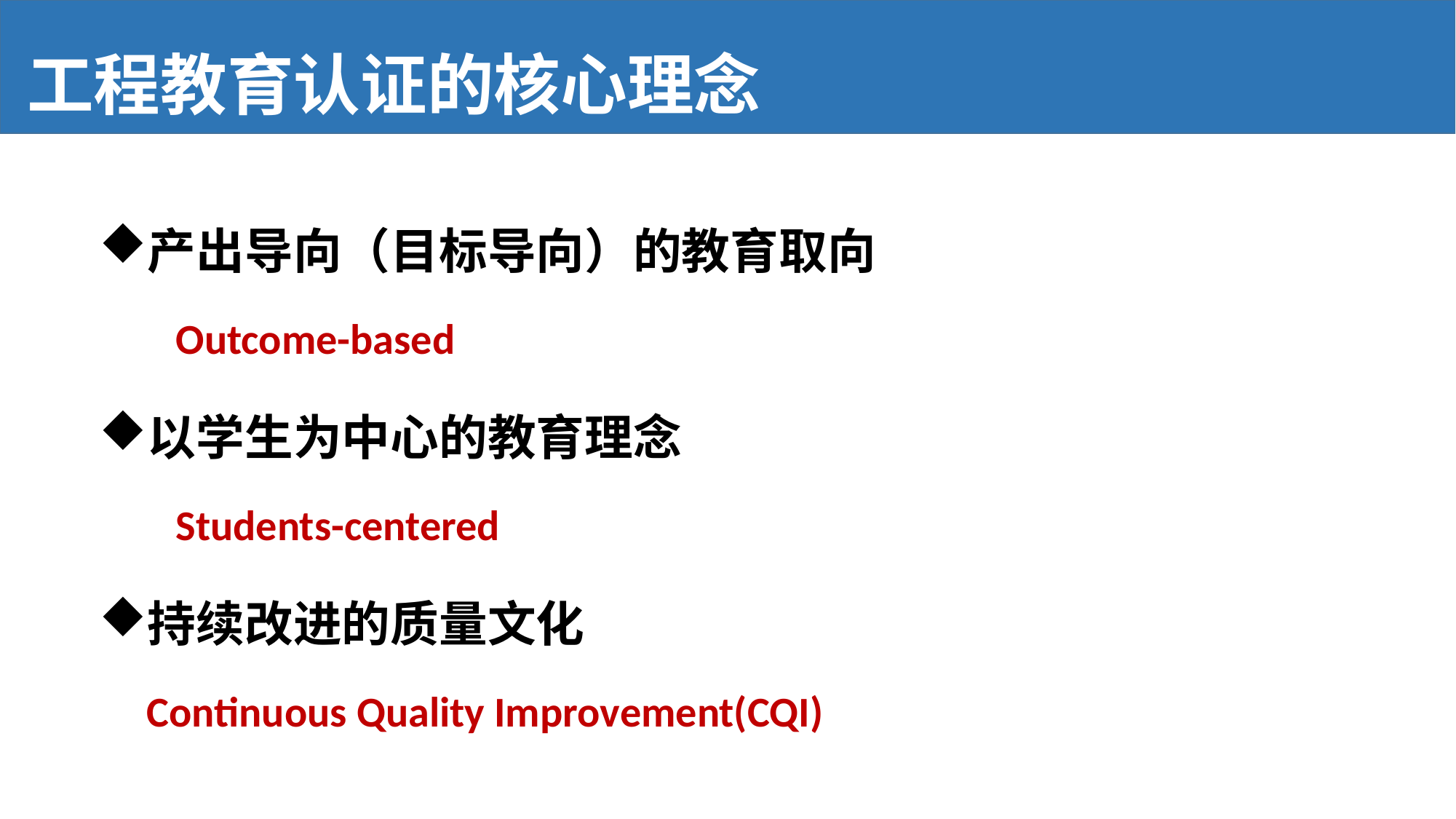

# 工程教育认证的核心理念
产出导向（目标导向）的教育取向
   Outcome-based
以学生为中心的教育理念
   Students-centered
持续改进的质量文化
Continuous Quality Improvement(CQI)